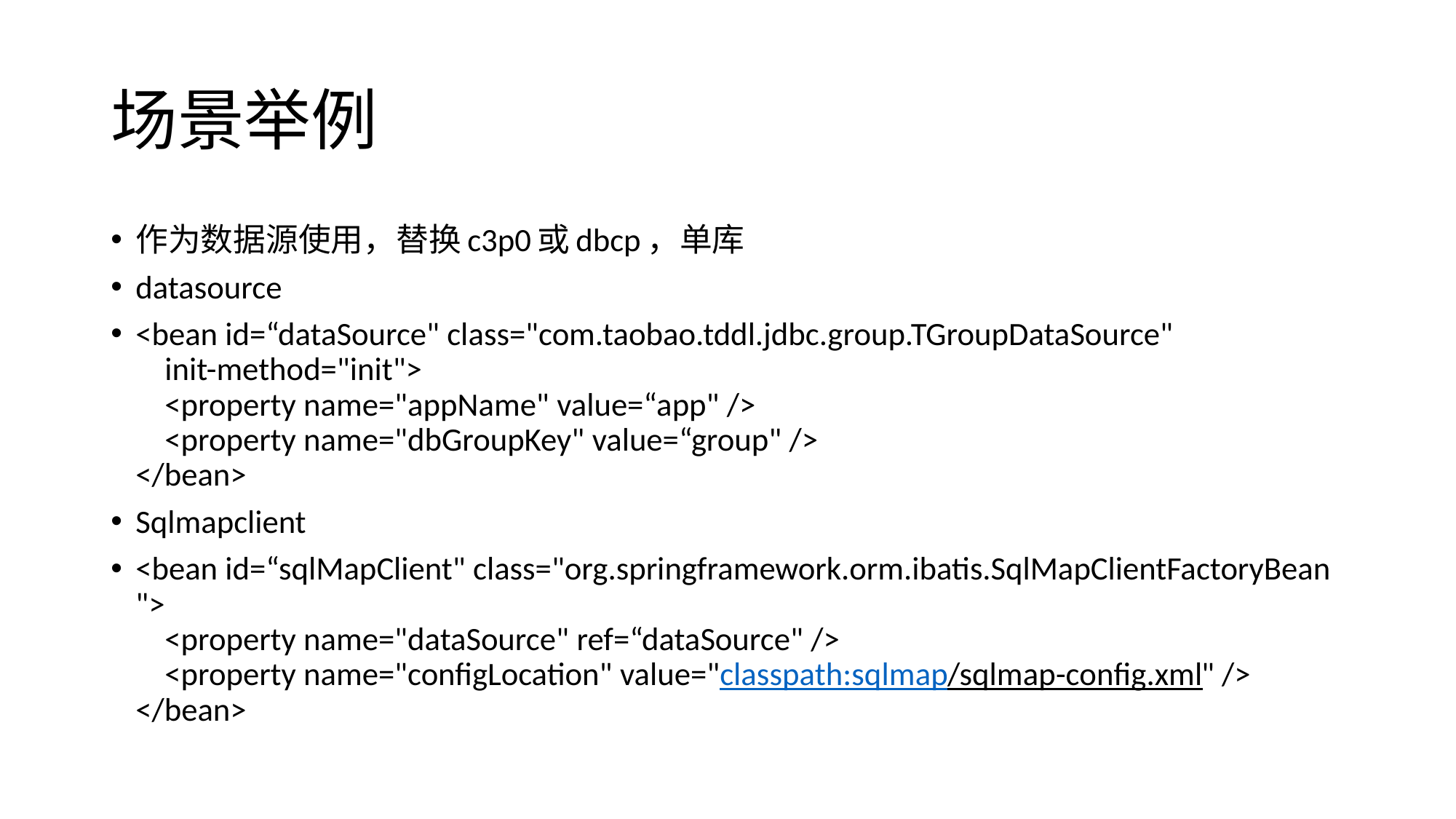

# 场景举例
作为数据源使用，替换c3p0或dbcp，单库
datasource
<bean id=“dataSource" class="com.taobao.tddl.jdbc.group.TGroupDataSource"
    init-method="init">
    <property name="appName" value=“app" />
    <property name="dbGroupKey" value=“group" />
</bean>
Sqlmapclient
<bean id=“sqlMapClient" class="org.springframework.orm.ibatis.SqlMapClientFactoryBean">
    <property name="dataSource" ref=“dataSource" />
    <property name="configLocation" value="classpath:sqlmap/sqlmap-config.xml" />
</bean>